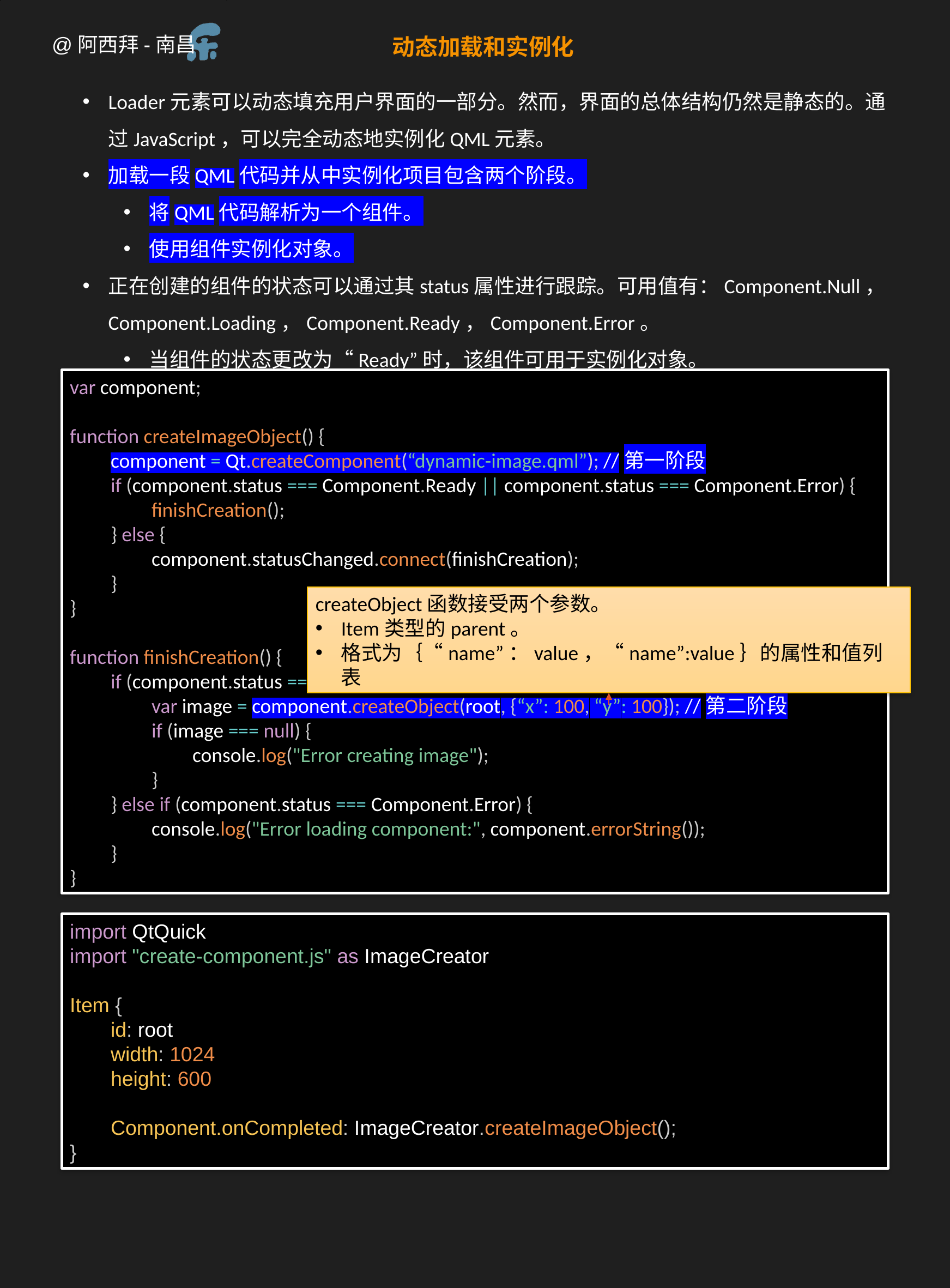

动态加载和实例化
Loader元素可以动态填充用户界面的一部分。然而，界面的总体结构仍然是静态的。通过JavaScript，可以完全动态地实例化QML元素。
加载一段QML代码并从中实例化项目包含两个阶段。
将QML代码解析为一个组件。
使用组件实例化对象。
正在创建的组件的状态可以通过其status属性进行跟踪。可用值有：Component.Null，Component.Loading，Component.Ready，Component.Error。
当组件的状态更改为“Ready”时，该组件可用于实例化对象。
var component;

function createImageObject() {
component = Qt.createComponent(“dynamic-image.qml”); //第一阶段
if (component.status === Component.Ready || component.status === Component.Error) {
finishCreation();
} else {
component.statusChanged.connect(finishCreation);
}
}

function finishCreation() {
if (component.status === Component.Ready) {
var image = component.createObject(root, {“x”: 100, “y”: 100}); //第二阶段
if (image === null) {
console.log("Error creating image");
}
} else if (component.status === Component.Error) {
console.log("Error loading component:", component.errorString());
}
}
createObject函数接受两个参数。
Item类型的parent。
格式为｛“name”：value，“name”:value｝的属性和值列表
import QtQuick
import "create-component.js" as ImageCreator

Item {
id: root
width: 1024
height: 600

Component.onCompleted: ImageCreator.createImageObject();
}